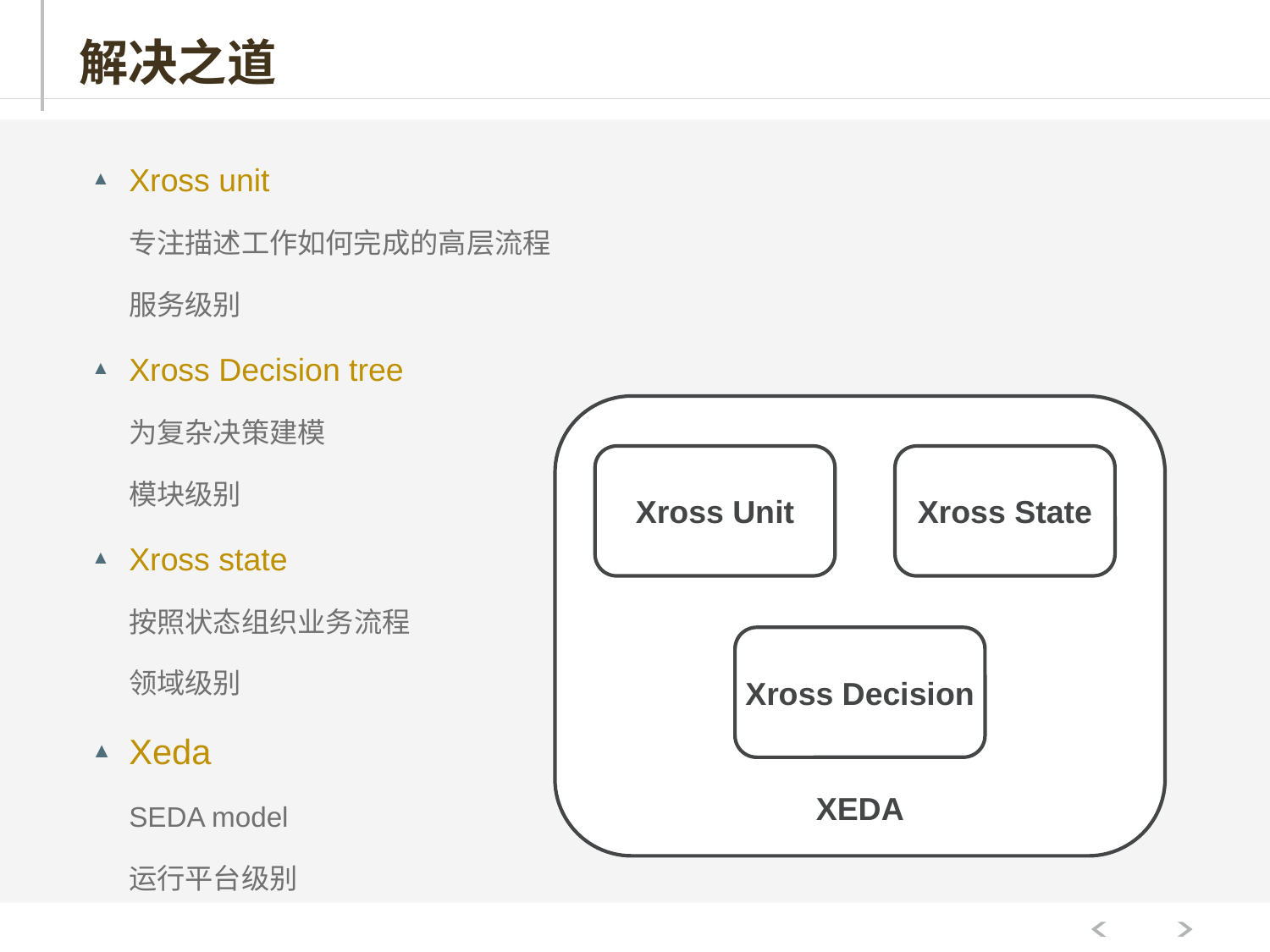

# 解决之道
Xross unit
专注描述工作如何完成的高层流程
服务级别
Xross Decision tree
为复杂决策建模
模块级别
Xross state
按照状态组织业务流程
领域级别
Xeda
SEDA model
运行平台级别

XEDA
Xross Unit
Xross State
Xross Decision